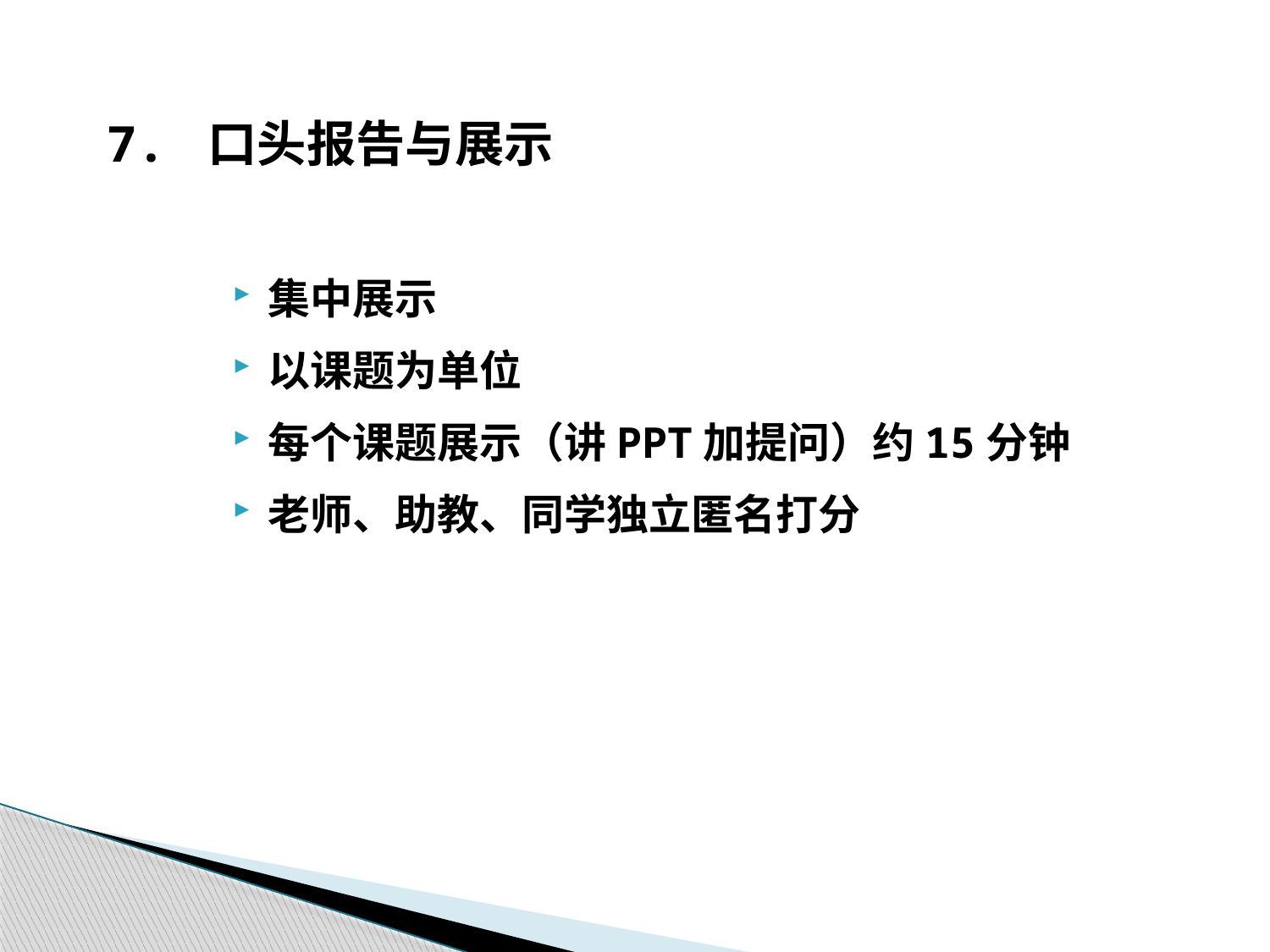

7. 口头报告与展示
集中展示
以课题为单位
每个课题展示（讲PPT加提问）约15分钟
老师、助教、同学独立匿名打分